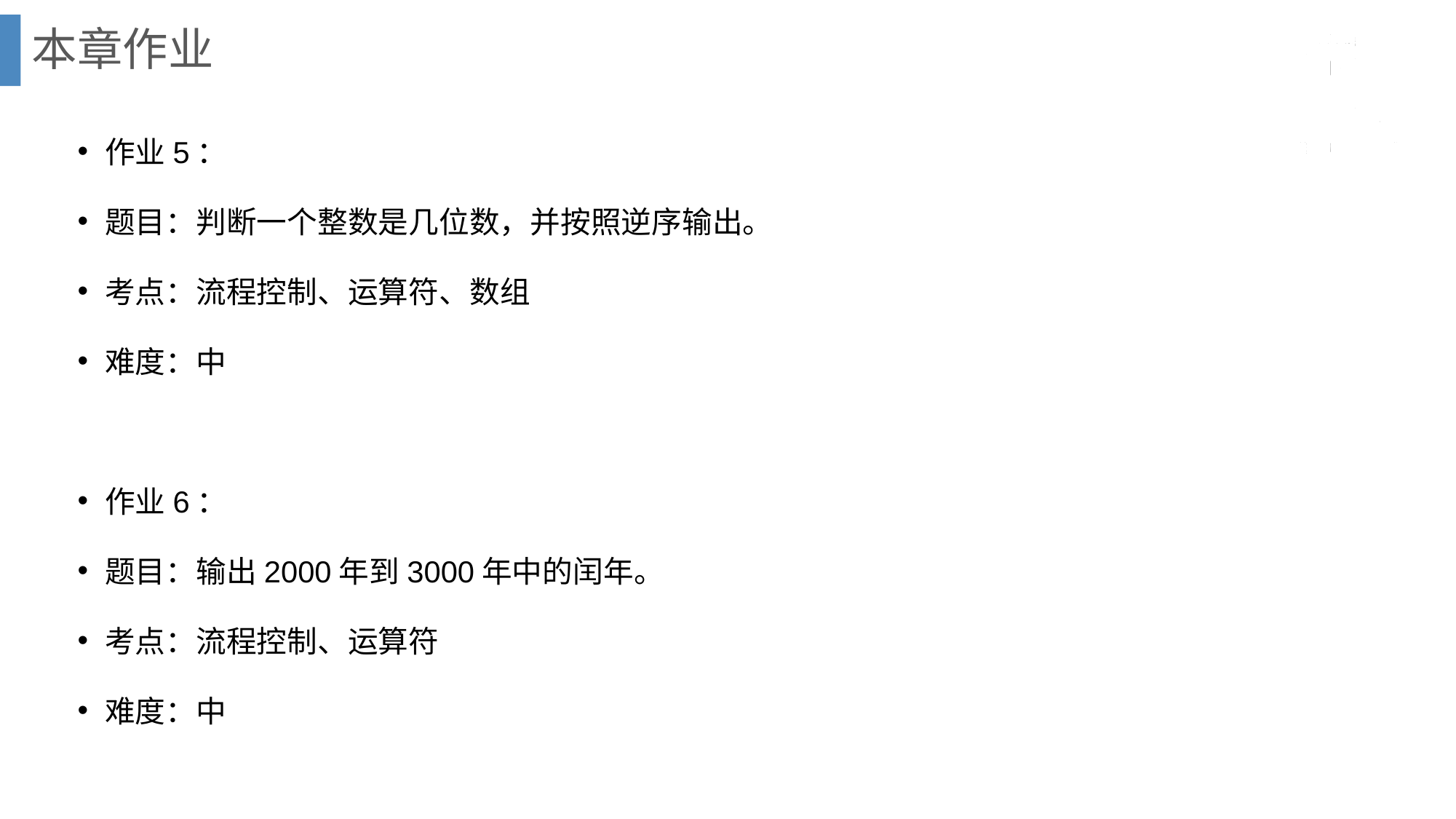

# 本章作业
作业5：
题目：判断一个整数是几位数，并按照逆序输出。
考点：流程控制、运算符、数组
难度：中

作业6：
题目：输出2000年到3000年中的闰年。
考点：流程控制、运算符
难度：中